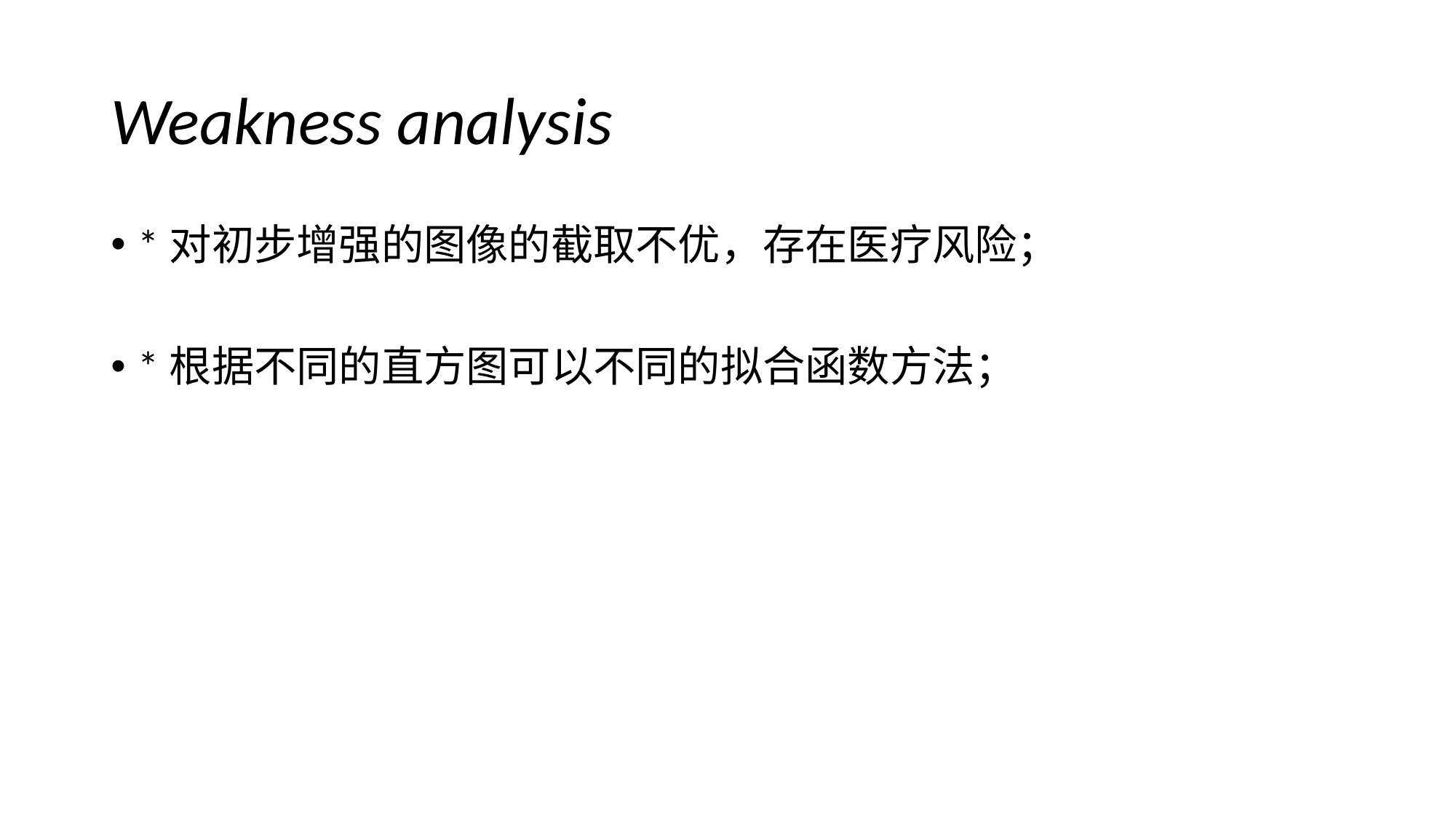

# Weakness analysis
*对初步增强的图像的截取不优，存在医疗风险；

*根据不同的直方图可以不同的拟合函数方法；